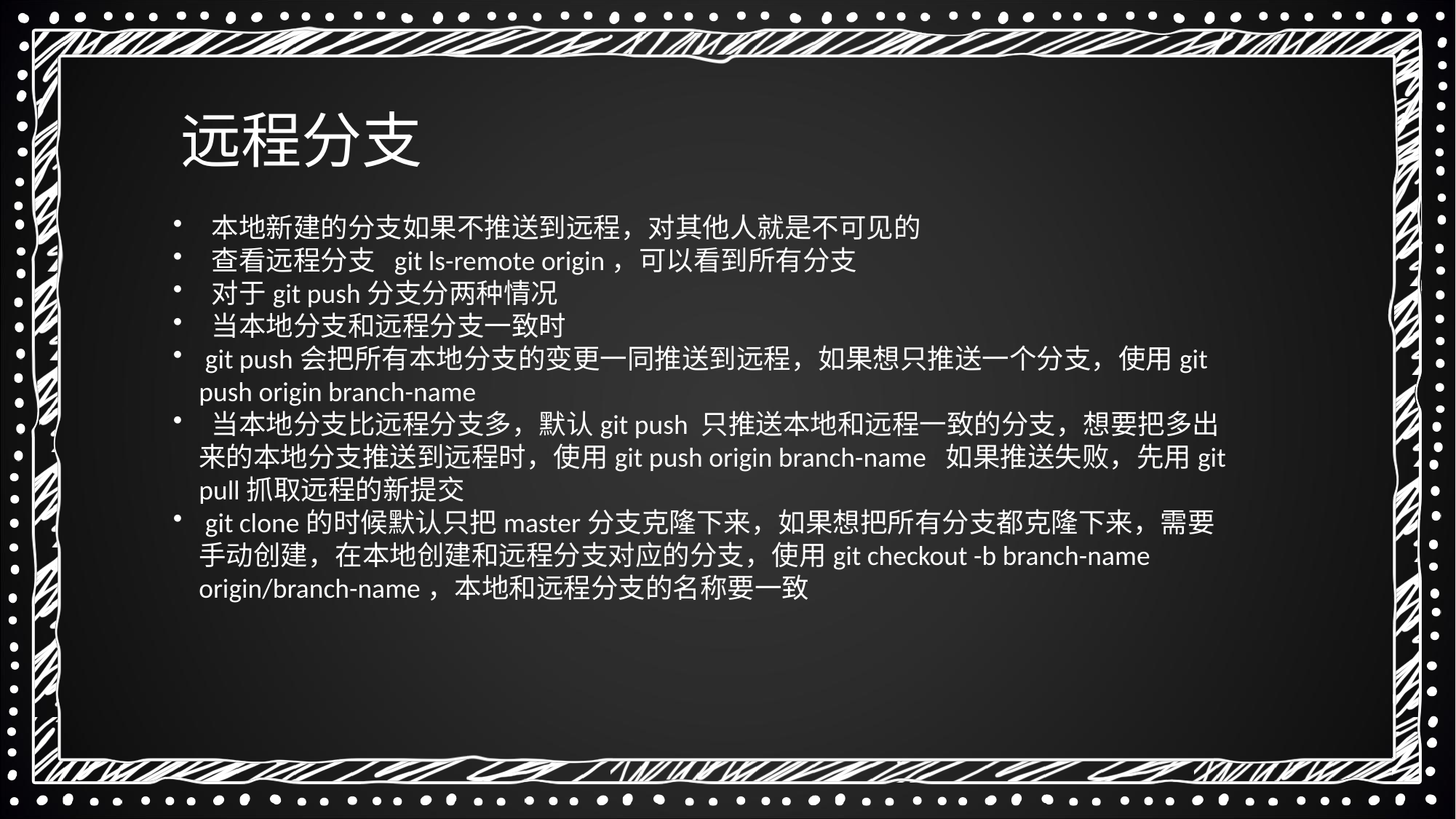

远程分支
 本地新建的分支如果不推送到远程，对其他人就是不可见的
 查看远程分支  git ls-remote origin，可以看到所有分支
 对于git push分支分两种情况
 当本地分支和远程分支一致时
 git push会把所有本地分支的变更一同推送到远程，如果想只推送一个分支，使用git push origin branch-name
 当本地分支比远程分支多，默认git push 只推送本地和远程一致的分支，想要把多出来的本地分支推送到远程时，使用git push origin branch-name  如果推送失败，先用git pull抓取远程的新提交
 git clone的时候默认只把master分支克隆下来，如果想把所有分支都克隆下来，需要手动创建，在本地创建和远程分支对应的分支，使用git checkout -b branch-name origin/branch-name，本地和远程分支的名称要一致